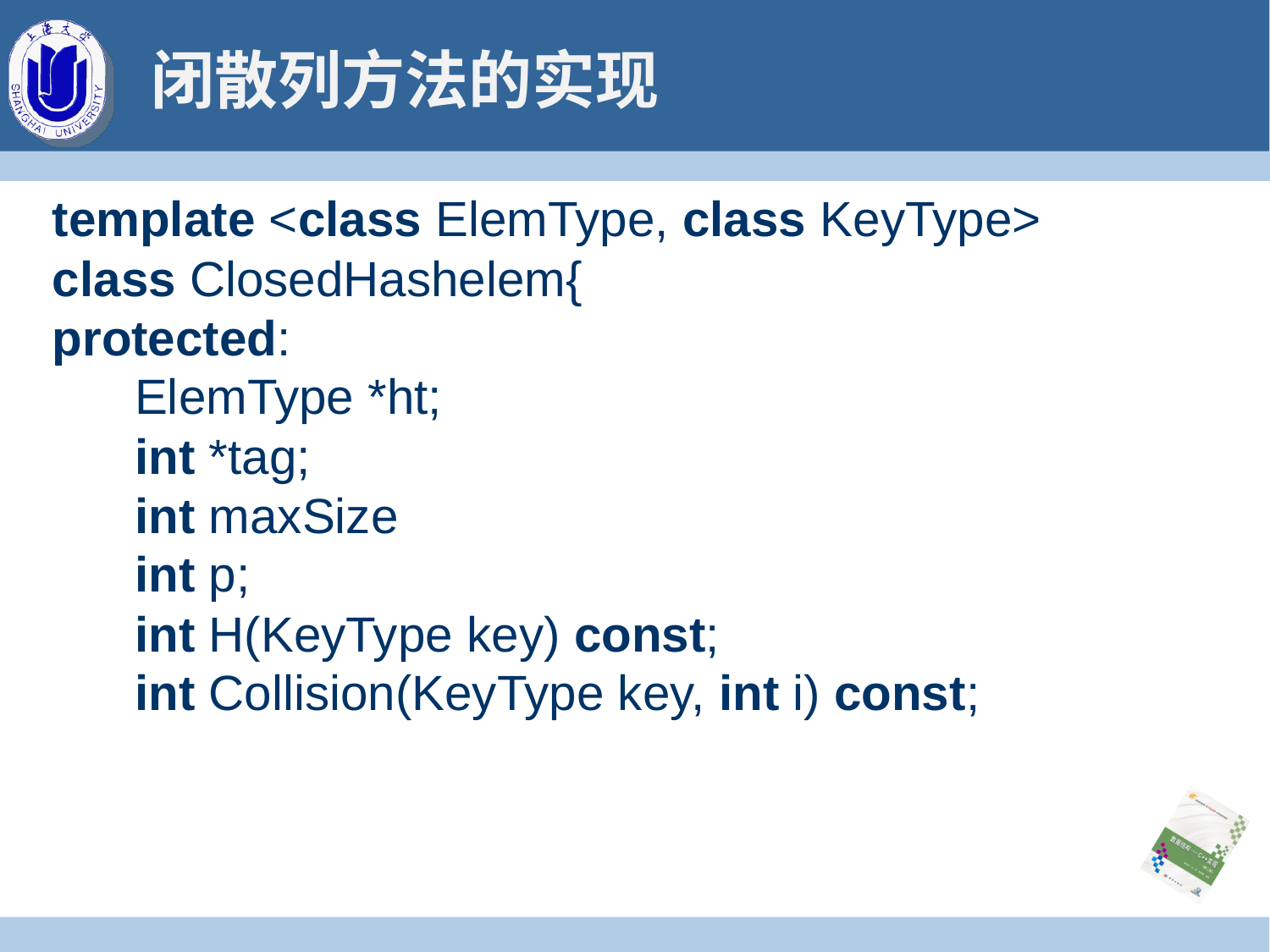

# 闭散列方法的实现
template <class ElemType, class KeyType>
class ClosedHashelem{
protected:
      ElemType *ht;
      int *tag;
      int maxSize
      int p;
      int H(KeyType key) const;
      int Collision(KeyType key, int i) const;